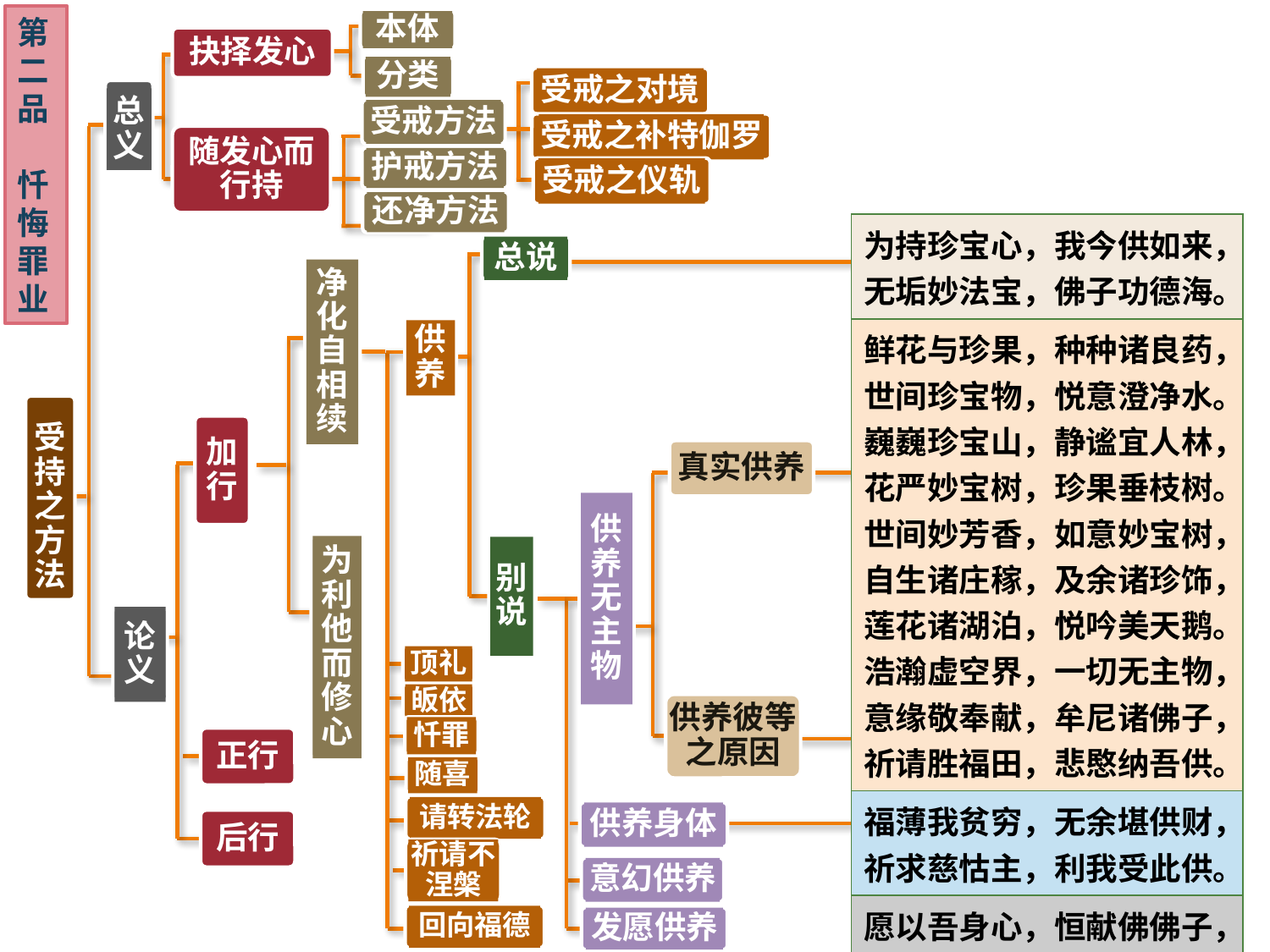

第二
品
 忏悔罪业

本体

抉择发心

分类

受戒之对境

总义

受戒方法

受戒之补特伽罗

随发心而行持

护戒方法

受戒之仪轨

还净方法
| 为持珍宝心，我今供如来，无垢妙法宝，佛子功德海。 |
| --- |
| 鲜花与珍果，种种诸良药，世间珍宝物，悦意澄净水。巍巍珍宝山，静谧宜人林，花严妙宝树，珍果垂枝树。世间妙芳香，如意妙宝树，自生诸庄稼，及余诸珍饰，莲花诸湖泊，悦吟美天鹅。浩瀚虚空界，一切无主物，意缘敬奉献，牟尼诸佛子，祈请胜福田，悲愍纳吾供。 |
| 福薄我贫穷，无余堪供财，祈求慈怙主，利我受此供。 |
| 愿以吾身心，恒献佛佛子，恳请哀纳受，我愿为尊仆。尊既慈摄护，利生无怯顾，远罪净身心，誓断诸恶业！ |

总说

净化自相续

供养

受持之方法

加行

真实供养

供养无主物

为利他而修心

别说

论义

顶礼

皈依

供养彼等之原因

忏罪

正行

随喜

请转法轮

供养身体

后行

祈请不涅槃

意幻供养

回向福德

发愿供养